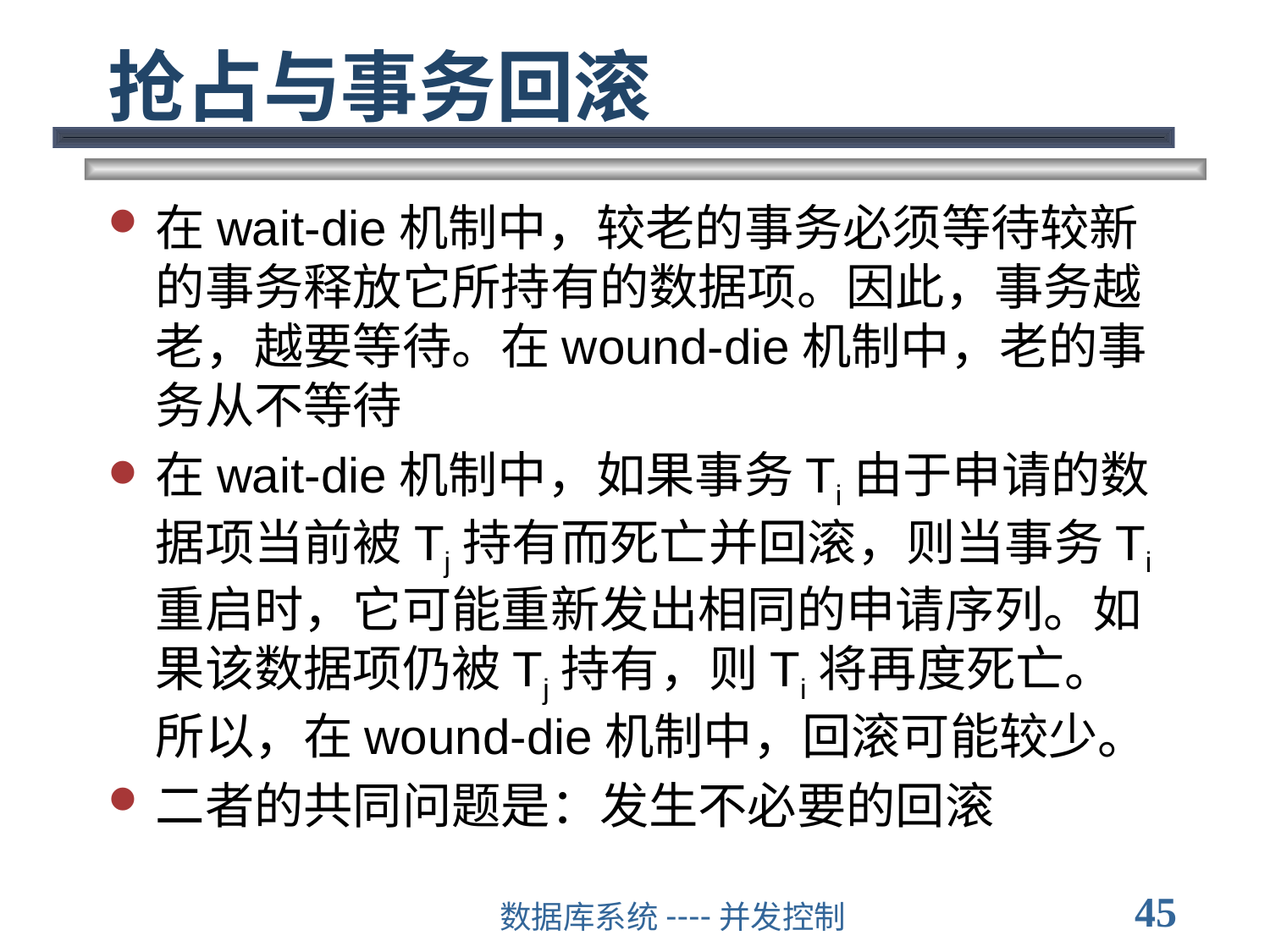

# 抢占与事务回滚
在wait-die机制中，较老的事务必须等待较新的事务释放它所持有的数据项。因此，事务越老，越要等待。在wound-die机制中，老的事务从不等待
在wait-die机制中，如果事务Ti由于申请的数据项当前被Tj持有而死亡并回滚，则当事务Ti重启时，它可能重新发出相同的申请序列。如果该数据项仍被Tj持有，则Ti将再度死亡。所以，在wound-die机制中，回滚可能较少。
二者的共同问题是：发生不必要的回滚
45
数据库系统----并发控制